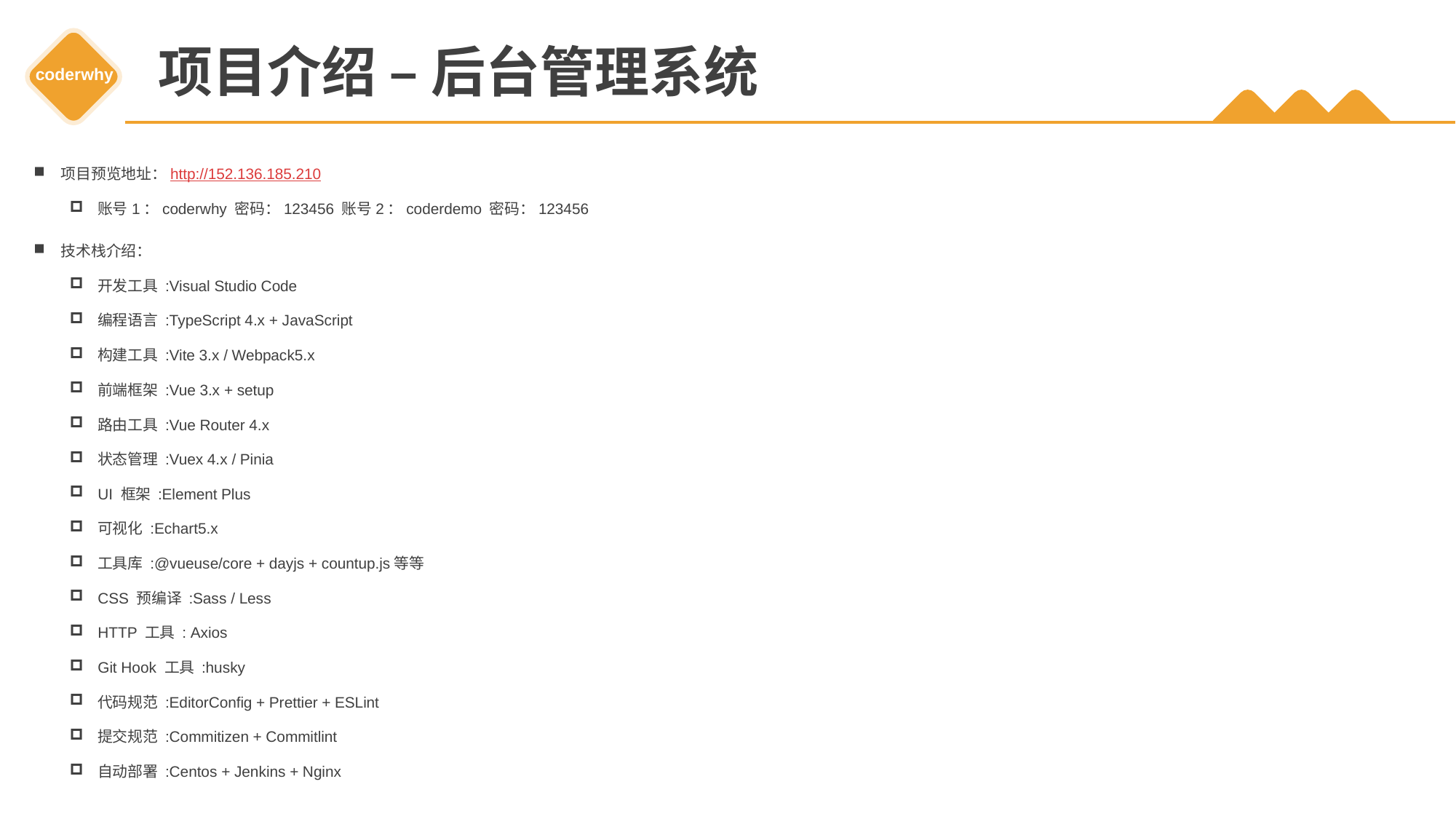

# 项目介绍 – 后台管理系统
项目预览地址：http://152.136.185.210
账号1：coderwhy 密码：123456 账号2：coderdemo 密码：123456
技术栈介绍：
开发工具 :Visual Studio Code
编程语言 :TypeScript 4.x + JavaScript
构建工具 :Vite 3.x / Webpack5.x
前端框架 :Vue 3.x + setup
路由工具 :Vue Router 4.x
状态管理 :Vuex 4.x / Pinia
UI 框架 :Element Plus
可视化 :Echart5.x
工具库 :@vueuse/core + dayjs + countup.js等等
CSS 预编译 :Sass / Less
HTTP 工具 : Axios
Git Hook 工具 :husky
代码规范 :EditorConfig + Prettier + ESLint
提交规范 :Commitizen + Commitlint
自动部署 :Centos + Jenkins + Nginx